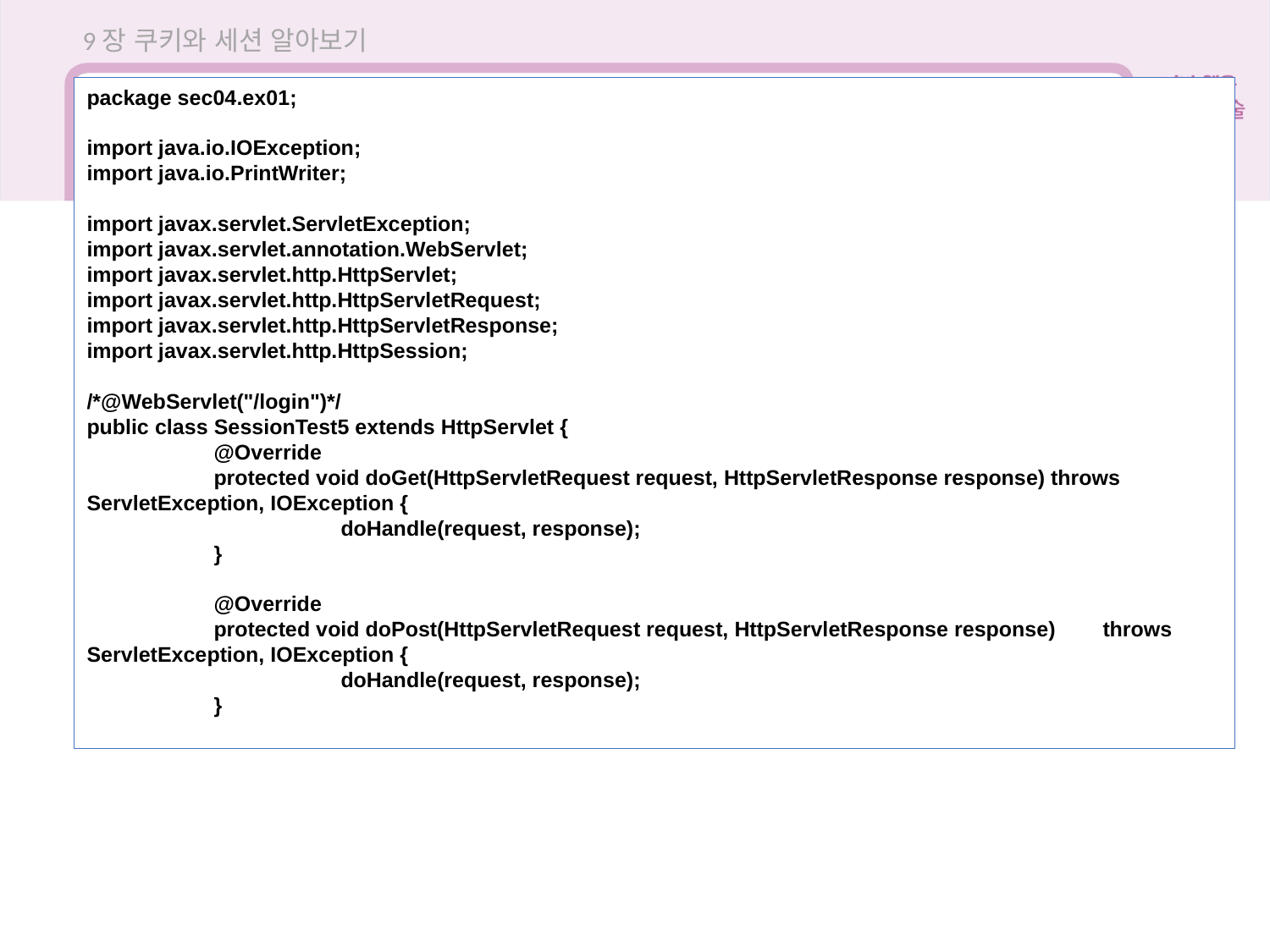

9장 쿠키와 세션 알아보기
package sec04.ex01;

import java.io.IOException;
import java.io.PrintWriter;

import javax.servlet.ServletException;
import javax.servlet.annotation.WebServlet;
import javax.servlet.http.HttpServlet;
import javax.servlet.http.HttpServletRequest;
import javax.servlet.http.HttpServletResponse;
import javax.servlet.http.HttpSession;

/*@WebServlet("/login")*/
public class SessionTest5 extends HttpServlet {
	@Override
	protected void doGet(HttpServletRequest request, HttpServletResponse response) throws ServletException, IOException {
		doHandle(request, response);
	}

	@Override
	protected void doPost(HttpServletRequest request, HttpServletResponse response)	throws ServletException, IOException {
		doHandle(request, response);
	}

9.5 encodeURL() 사용법